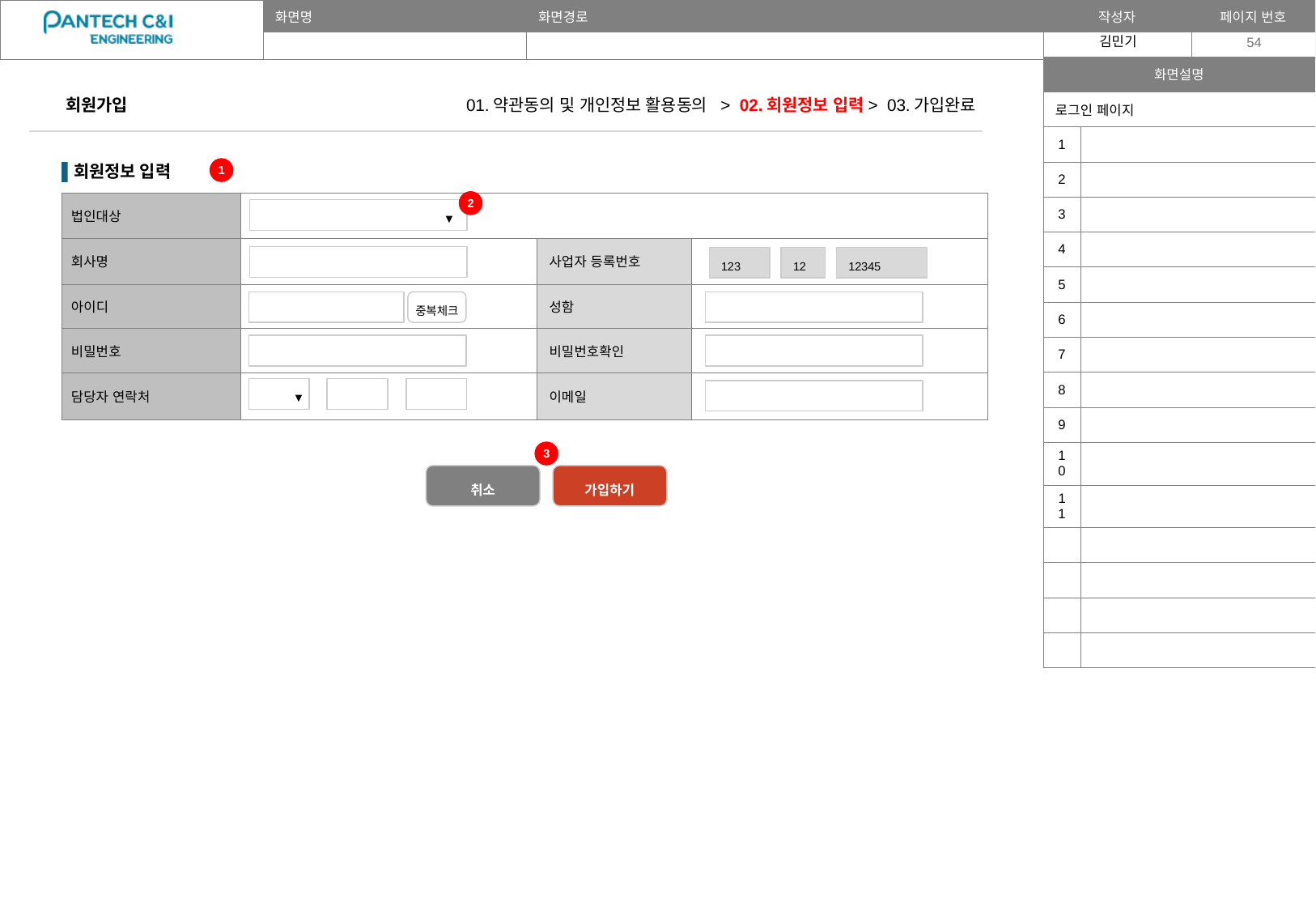

54
| 화면설명 |  |
| --- | --- |
| 로그인 페이지 |  |
| 1 |  |
| 2 |  |
| 3 |  |
| 4 |  |
| 5 |  |
| 6 |  |
| 7 |  |
| 8 |  |
| 9 |  |
| 10 |  |
| 11 |  |
|  |  |
|  |  |
|  |  |
|  |  |
회원가입
01.약관동의 및 개인정보 활용동의  >  02.회원정보 입력>  03.가입완료
| 회원정보 입력 |  |  |  |
| --- | --- | --- | --- |
| 법인대상 |  |  |  |
| 회사명 |  | 사업자 등록번호 |  |
| 아이디 |  | 성함 |  |
| 비밀번호 |  | 비밀번호확인 |  |
| 담당자 연락처 |  | 이메일 |  |
1

2
▼

123
12
12345

중복체크

▼

3
취소
가입하기